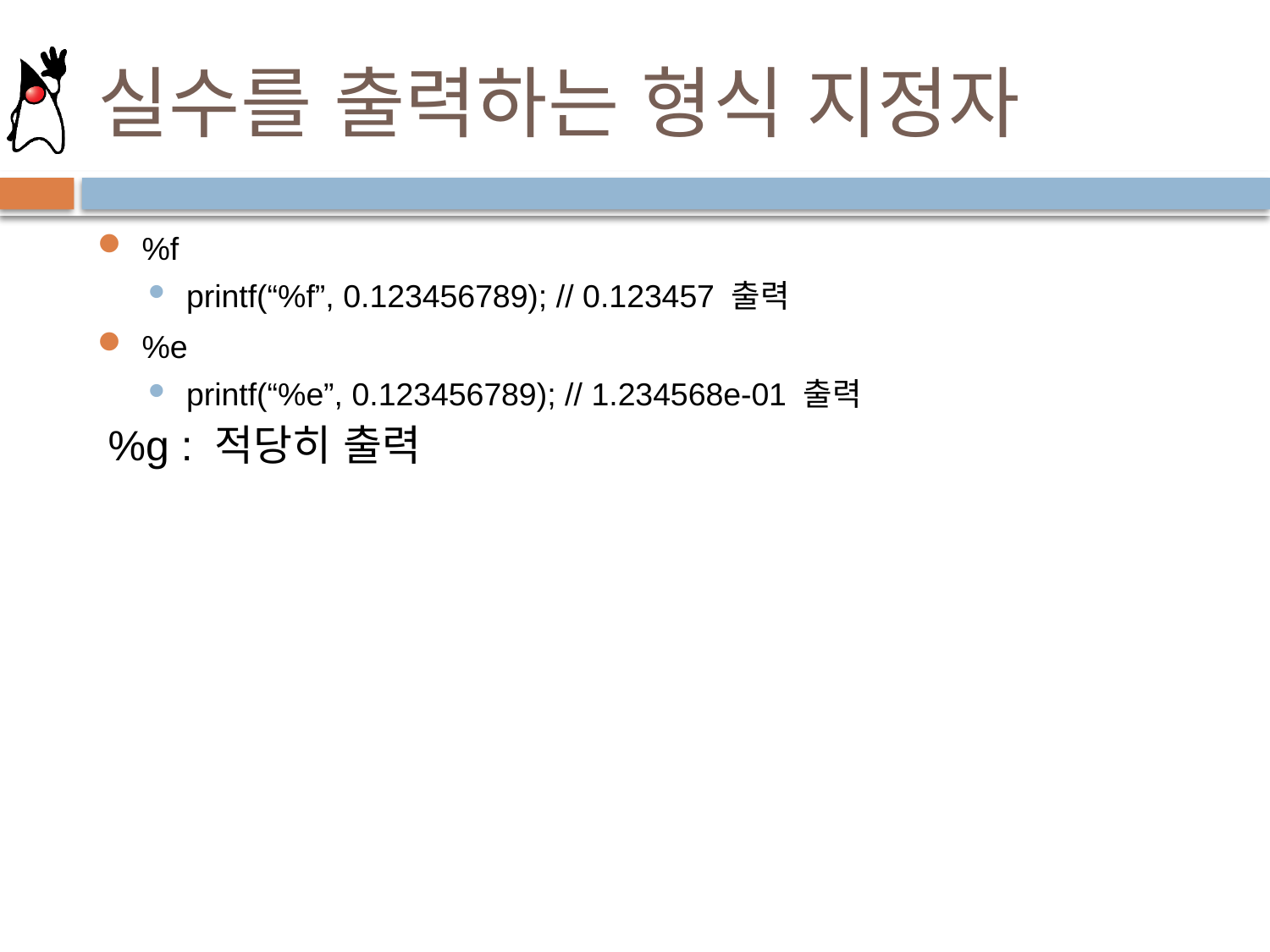

# 실수를 출력하는 형식 지정자
%f
printf(“%f”, 0.123456789); // 0.123457 출력
%e
printf(“%e”, 0.123456789); // 1.234568e-01 출력
%g : 적당히 출력